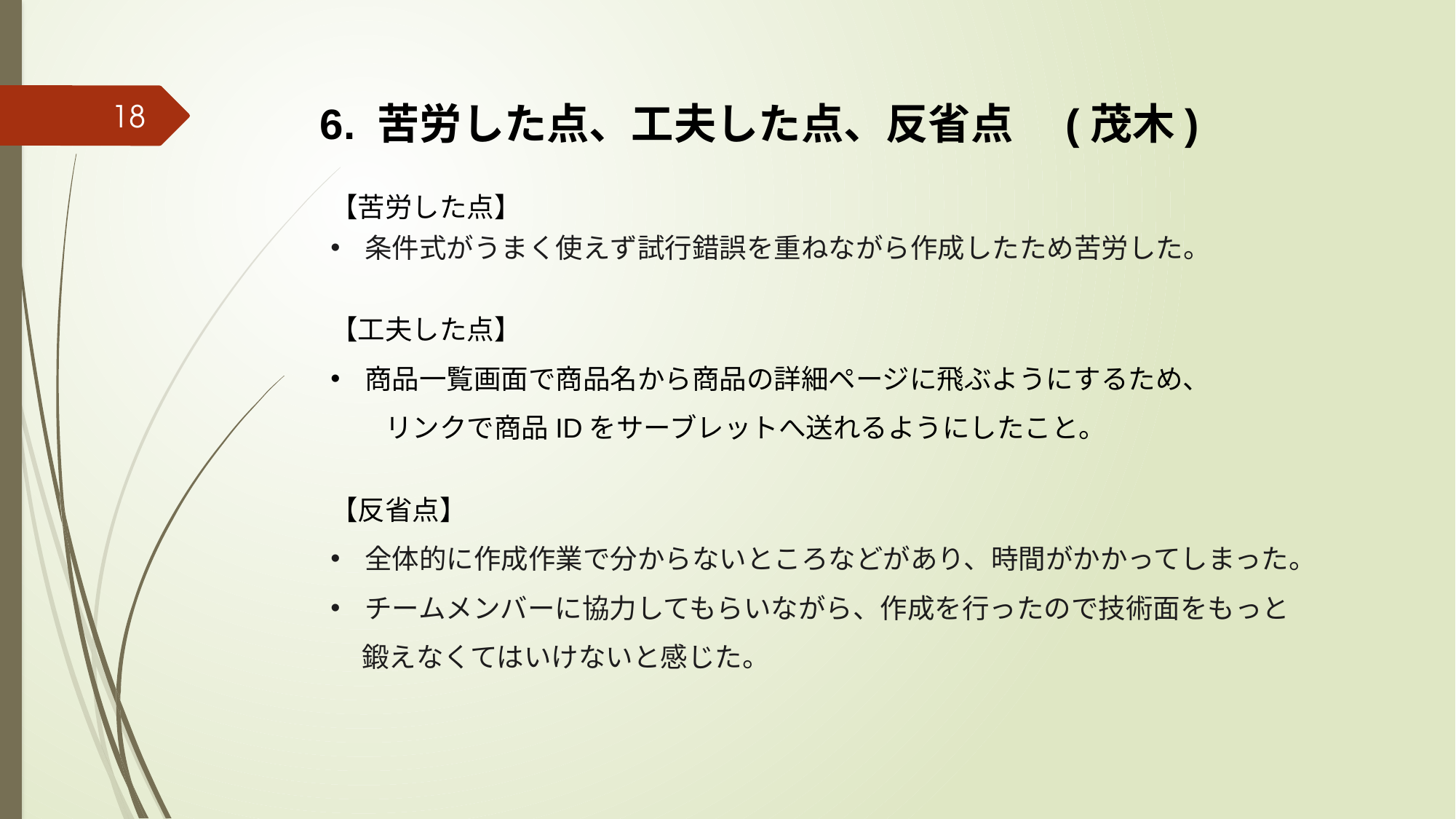

6. 苦労した点、工夫した点、反省点　(茂木)
18
【苦労した点】
条件式がうまく使えず試行錯誤を重ねながら作成したため苦労した。

【工夫した点】
商品一覧画面で商品名から商品の詳細ページに飛ぶようにするため、
　　リンクで商品IDをサーブレットへ送れるようにしたこと。

【反省点】
全体的に作成作業で分からないところなどがあり、時間がかかってしまった。
チームメンバーに協力してもらいながら、作成を行ったので技術面をもっと
    鍛えなくてはいけないと感じた。